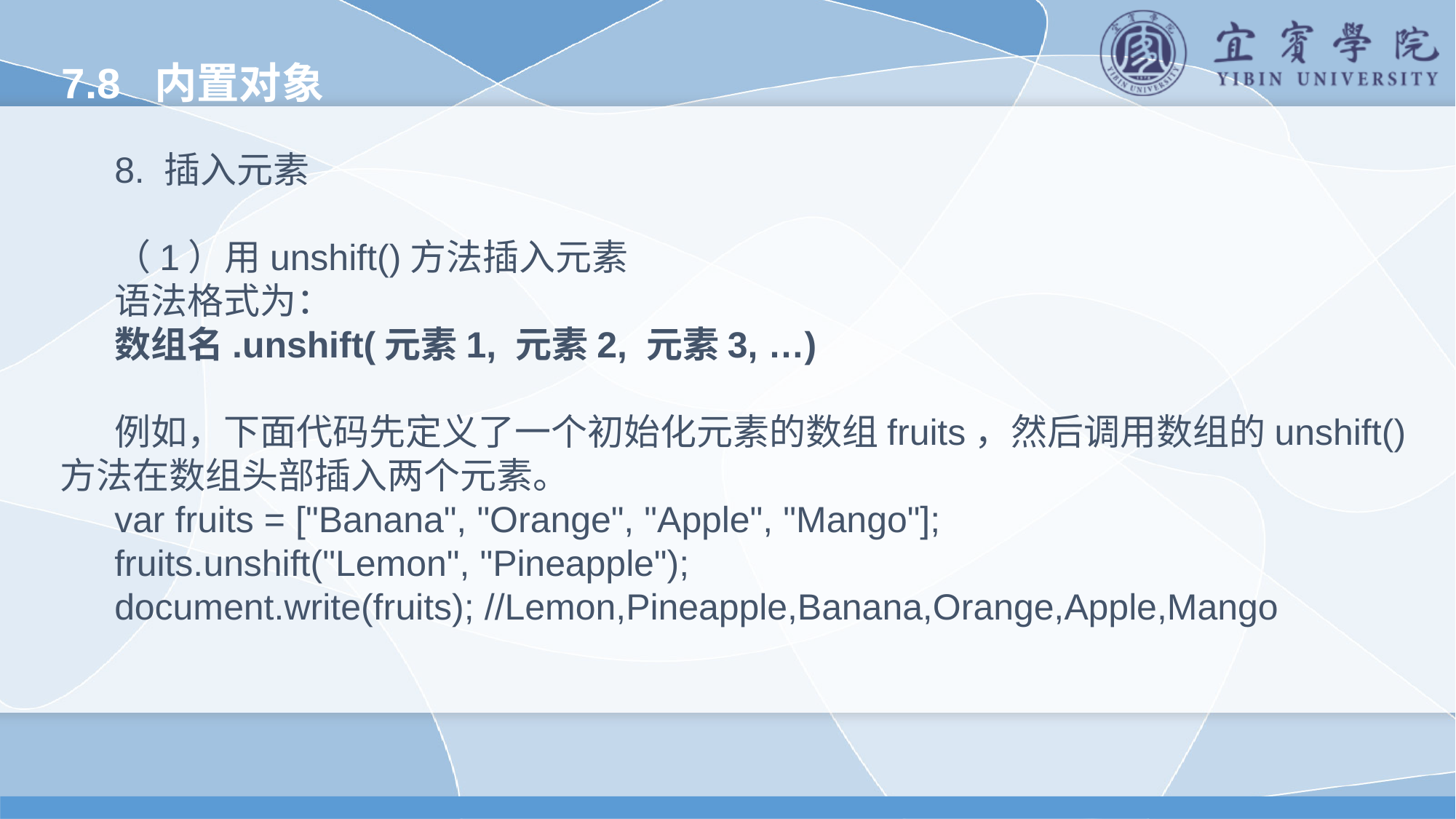

7.8  内置对象
8. 插入元素

（1）用unshift()方法插入元素
语法格式为：
数组名.unshift(元素1, 元素2, 元素3, …)

例如，下面代码先定义了一个初始化元素的数组fruits，然后调用数组的unshift()方法在数组头部插入两个元素。
var fruits = ["Banana", "Orange", "Apple", "Mango"];
fruits.unshift("Lemon", "Pineapple");
document.write(fruits); //Lemon,Pineapple,Banana,Orange,Apple,Mango